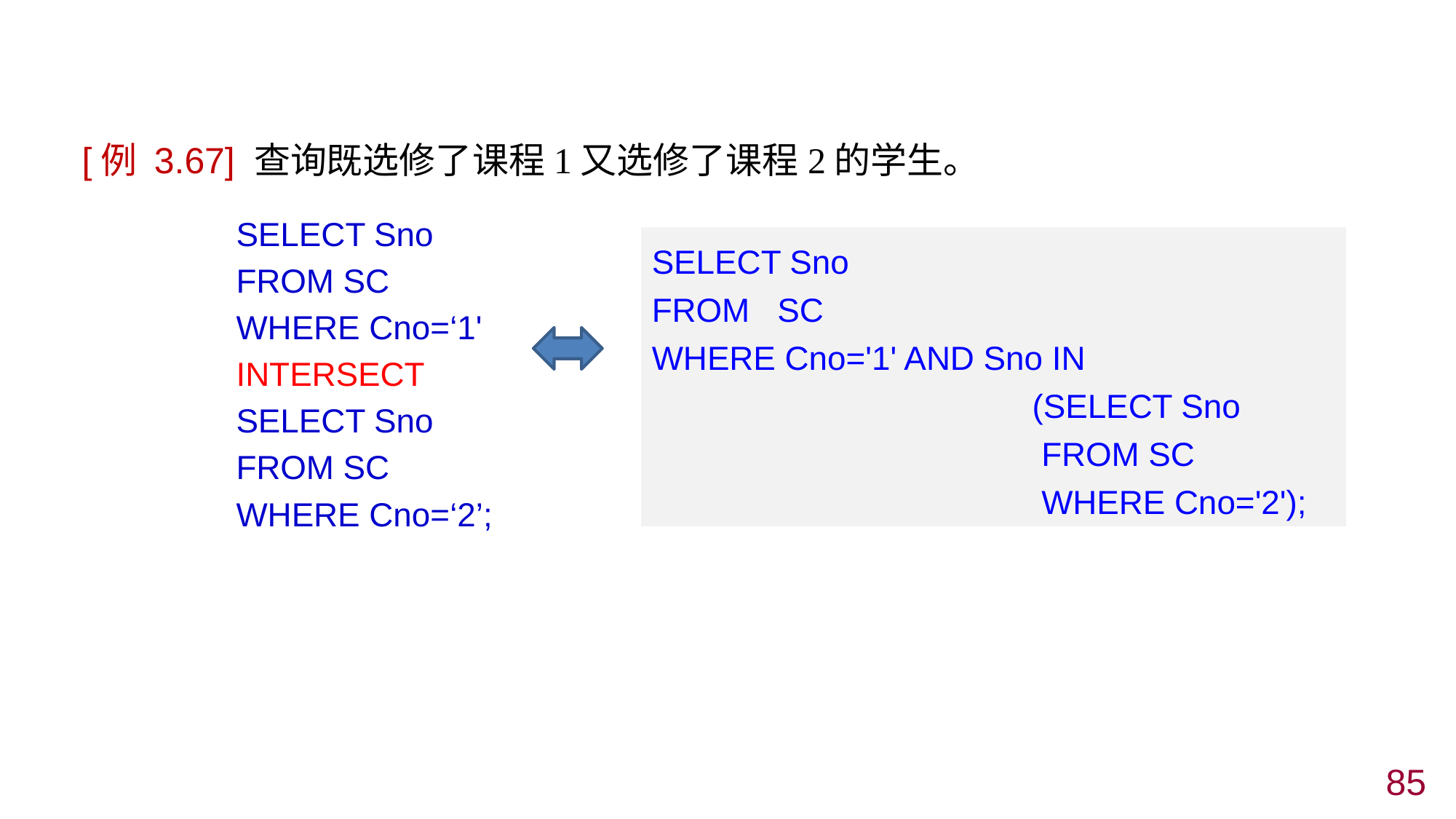

#
[例 3.67] 查询既选修了课程1又选修了课程2的学生。

    SELECT Sno
    FROM SC
    WHERE Cno=‘1'
    INTERSECT
    SELECT Sno
    FROM SC
    WHERE Cno=‘2’;
SELECT Sno
FROM   SC
WHERE Cno='1' AND Sno IN
                                         (SELECT Sno
                                          FROM SC
                                          WHERE Cno='2');

85